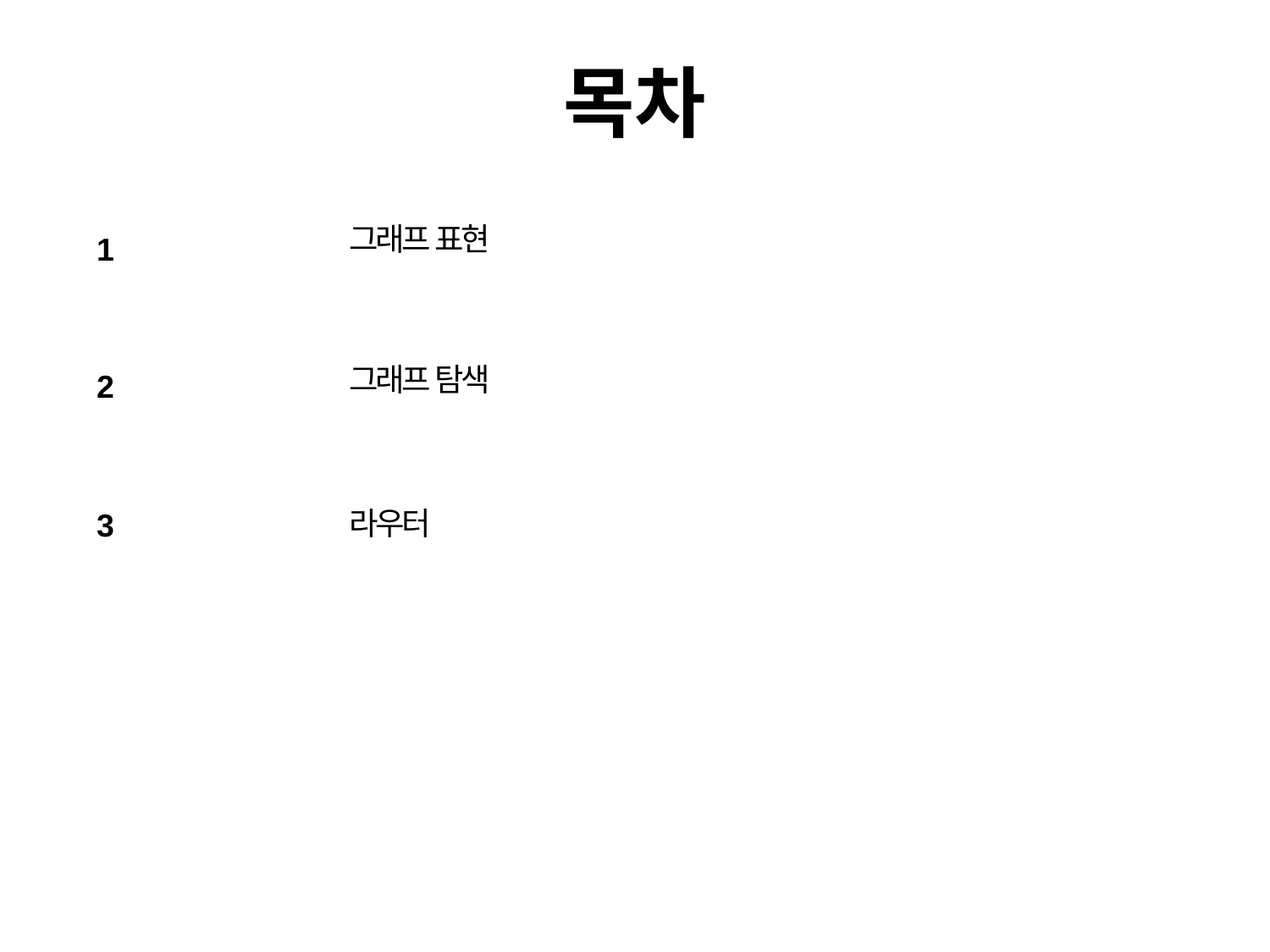

# 목차
그래프 표현

1
그래프 탐색

2
라우터

3